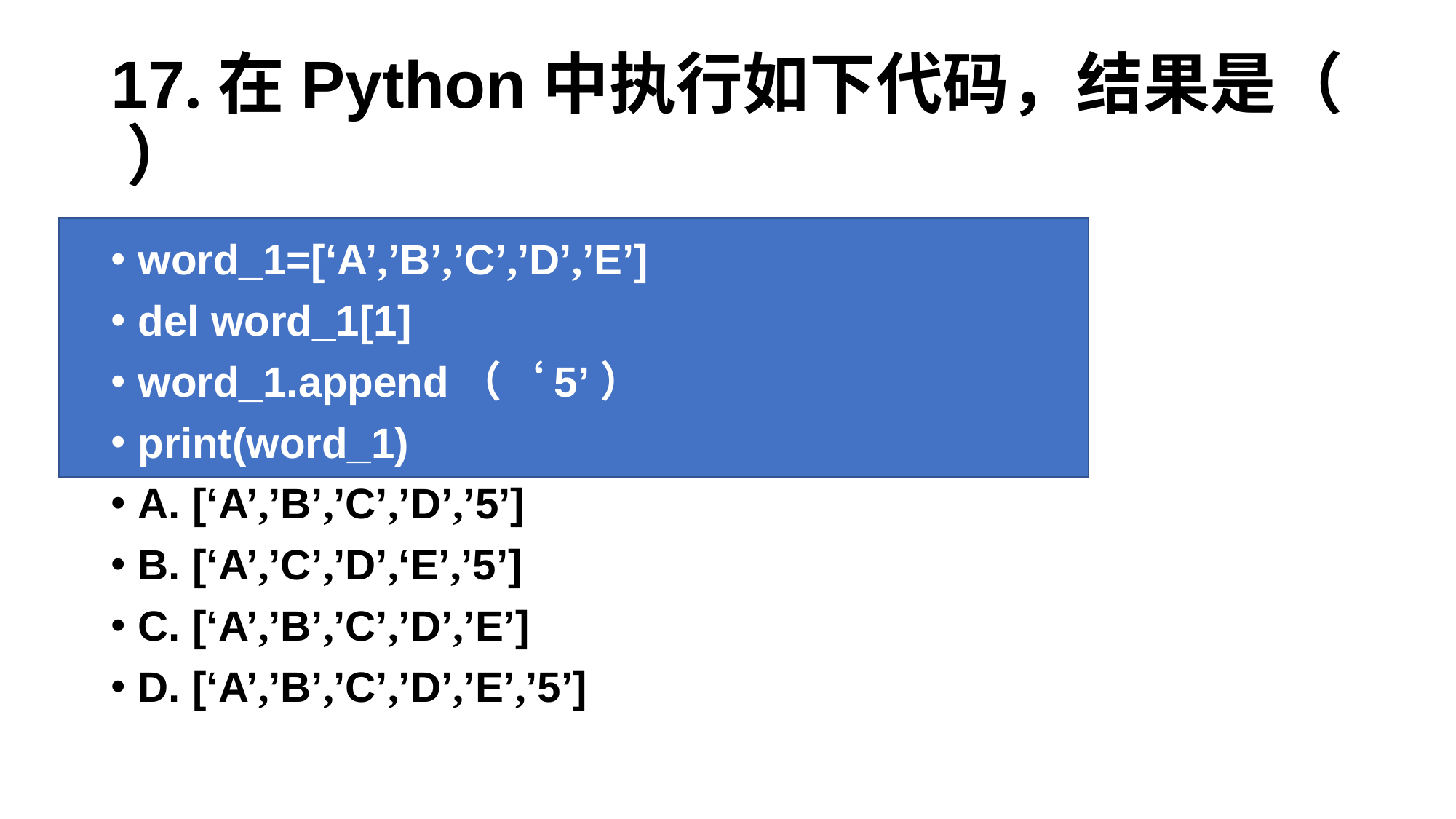

# 17.在Python中执行如下代码，结果是（  ）

word_1=[‘A’,’B’,’C’,’D’,’E’]
del word_1[1]
word_1.append（‘5’）
print(word_1)
A. [‘A’,’B’,’C’,’D’,’5’]
B. [‘A’,’C’,’D’,‘E’,’5’]
C. [‘A’,’B’,’C’,’D’,’E’]
D. [‘A’,’B’,’C’,’D’,’E’,’5’]